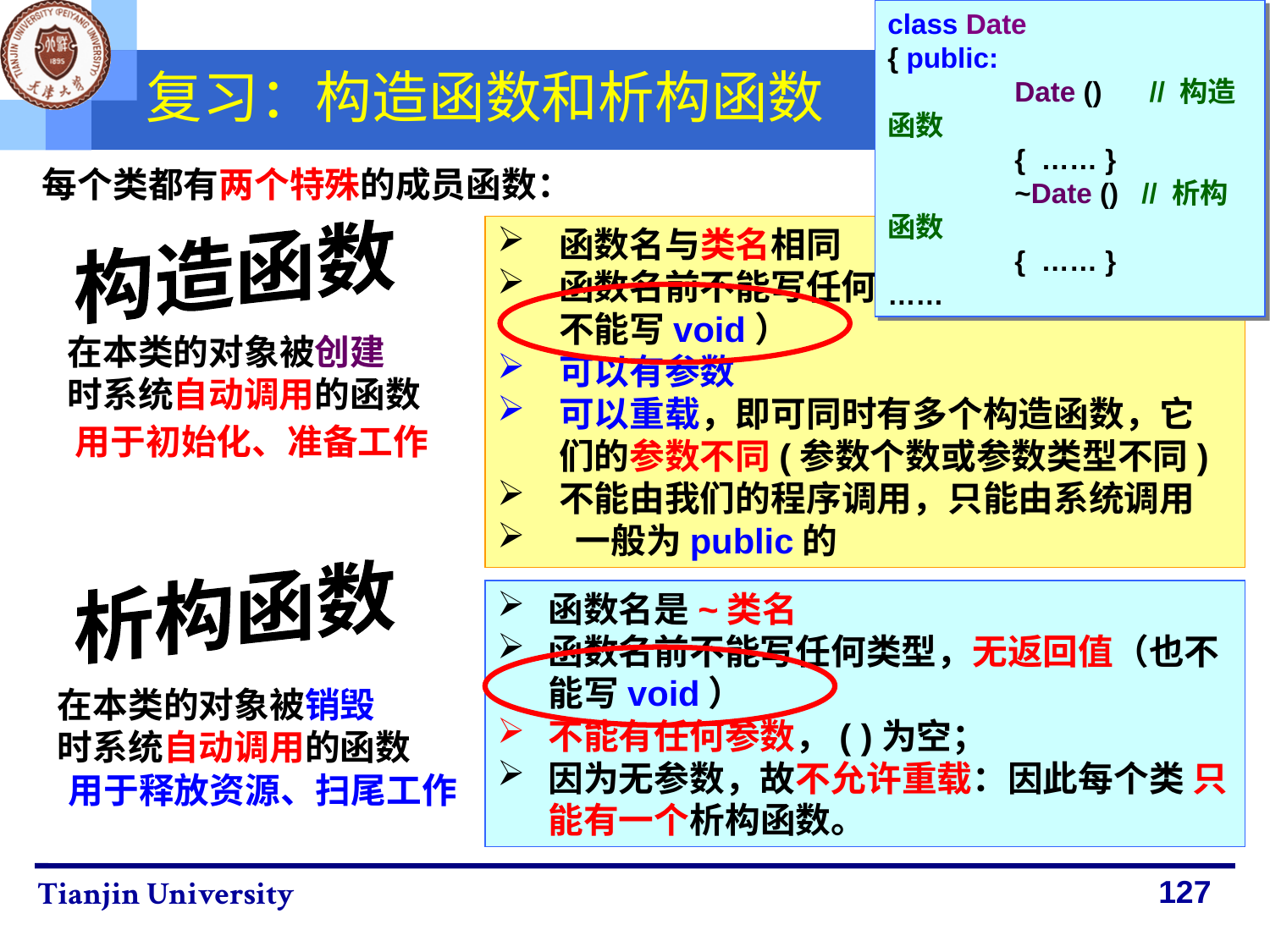

class Date
{ public:
	Date ()	 // 构造函数
	{  …… }
	~Date () 	// 析构函数
	{  …… }
……
# 复习：构造函数和析构函数
每个类都有两个特殊的成员函数：
构造函数
函数名与类名相同
函数名前不能写任何类型，无返回值 （也不能写void）
可以有参数
可以重载，即可同时有多个构造函数，它 们的参数不同(参数个数或参数类型不同)
不能由我们的程序调用，只能由系统调用
 一般为public的

在本类的对象被创建
时系统自动调用的函数
用于初始化、准备工作
析构函数
函数名是~类名
函数名前不能写任何类型，无返回值（也不能写void）
不能有任何参数，( )为空；
因为无参数，故不允许重载：因此每个类 只能有一个析构函数。

在本类的对象被销毁
时系统自动调用的函数
用于释放资源、扫尾工作